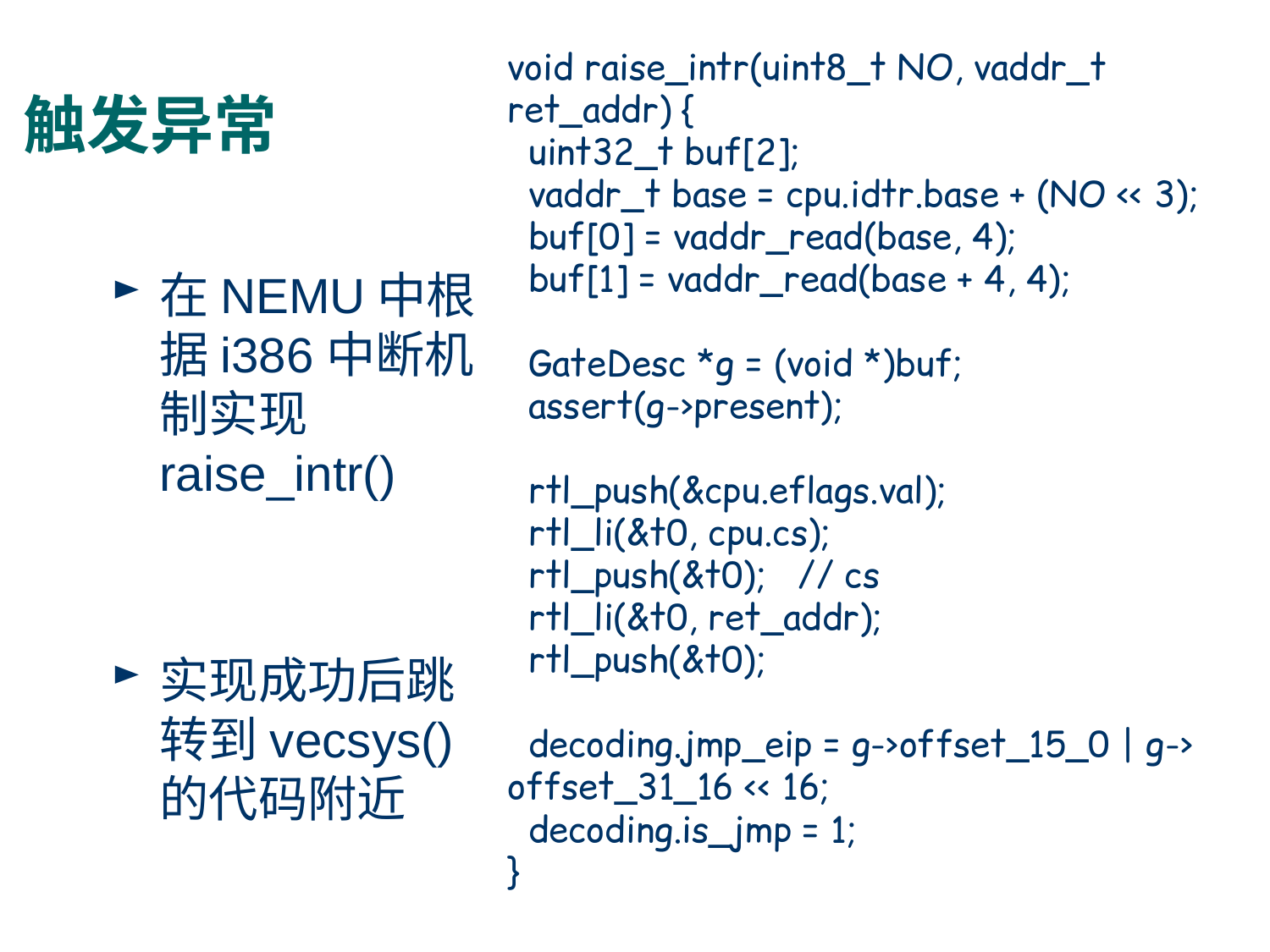

# 触发异常
void raise_intr(uint8_t NO, vaddr_t ret_addr) {
  uint32_t buf[2];
  vaddr_t base = cpu.idtr.base + (NO << 3);
  buf[0] = vaddr_read(base, 4);
  buf[1] = vaddr_read(base + 4, 4);

  GateDesc *g = (void *)buf;
  assert(g->present);

  rtl_push(&cpu.eflags.val);
  rtl_li(&t0, cpu.cs);
  rtl_push(&t0);   // cs
  rtl_li(&t0, ret_addr);
  rtl_push(&t0);

  decoding.jmp_eip = g->offset_15_0 | g-> offset_31_16 << 16;
  decoding.is_jmp = 1;
}
在NEMU中根据i386中断机制实现raise_intr()

实现成功后跳转到vecsys()的代码附近